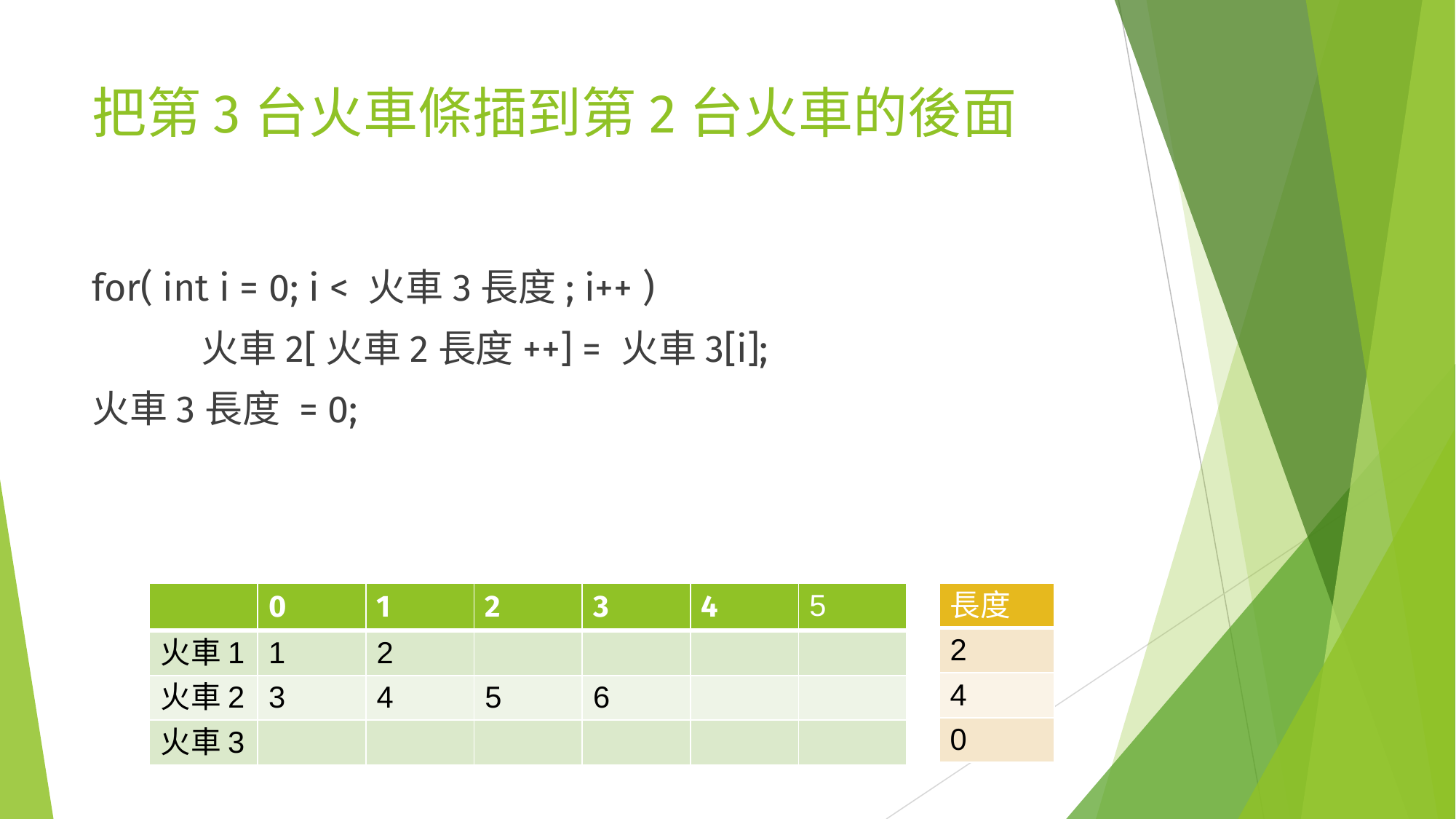

# 把第3台火車條插到第2台火車的後面
for( int i = 0; i < 火車3長度; i++ )
	火車2[火車2長度++] = 火車3[i];
火車3長度 = 0;
|  | 0 | 1 | 2 | 3 | 4 | 5 |
| --- | --- | --- | --- | --- | --- | --- |
| 火車1 | 1 | 2 |  |  |  |  |
| 火車2 | 3 | 4 | 5 | 6 |  |  |
| 火車3 |  |  |  |  |  |  |
| 長度 |
| --- |
| 2 |
| 4 |
| 0 |